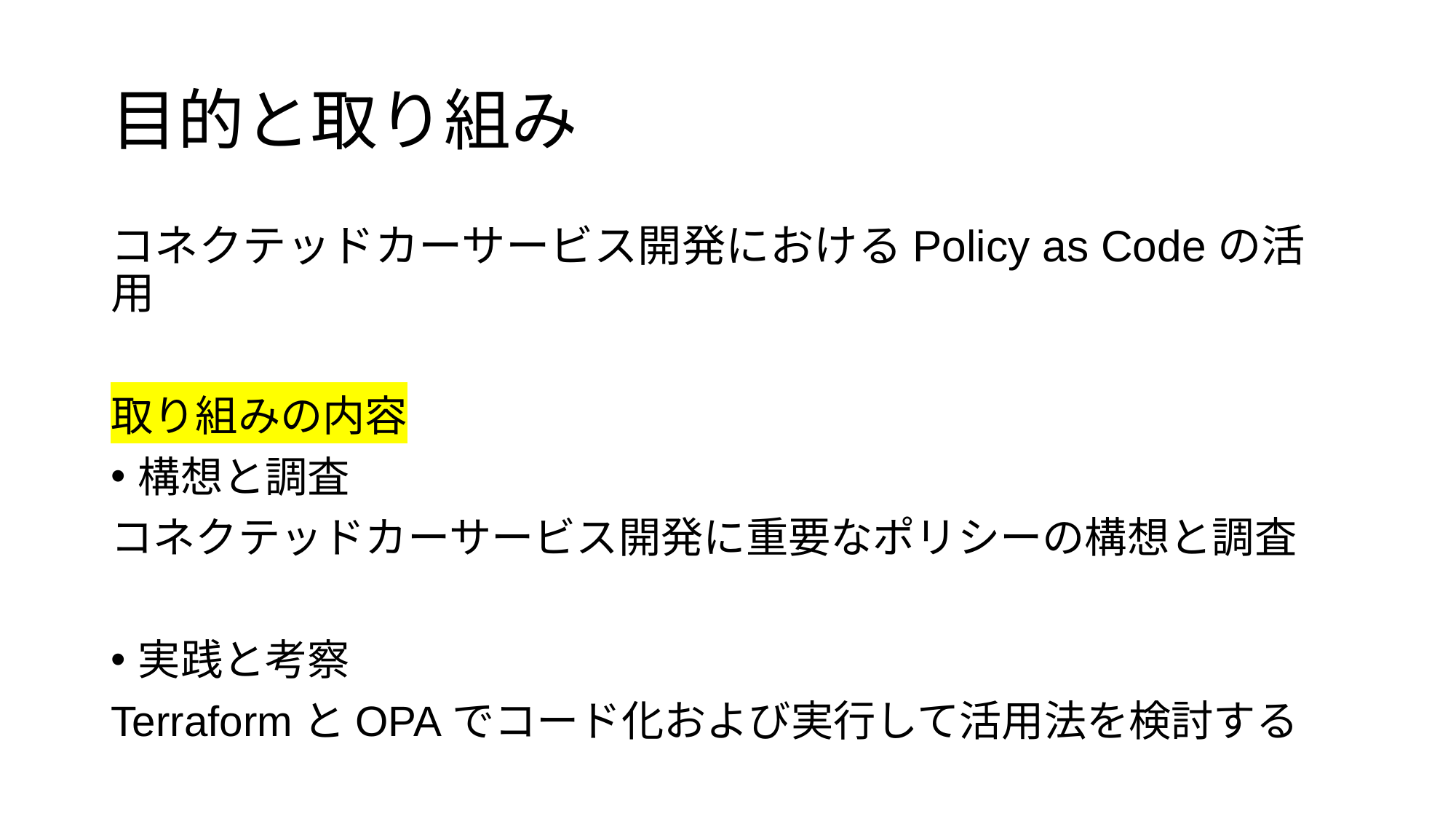

# 目的と取り組み
コネクテッドカーサービス開発におけるPolicy as Codeの活用

取り組みの内容
構想と調査
コネクテッドカーサービス開発に重要なポリシーの構想と調査

実践と考察
TerraformとOPAでコード化および実行して活用法を検討する